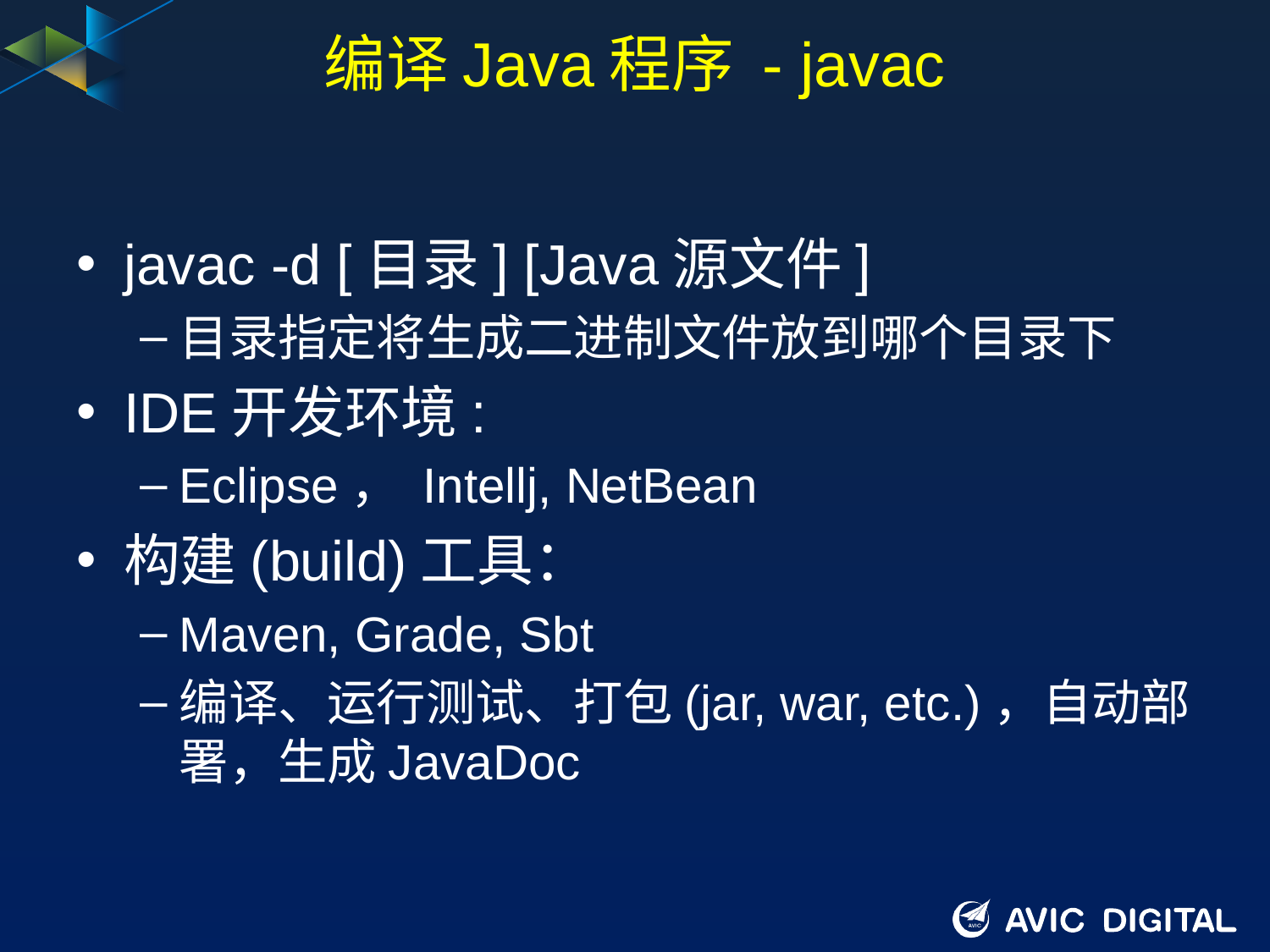

# 编译Java程序 - javac
javac -d [目录] [Java源文件]
目录指定将生成二进制文件放到哪个目录下
IDE开发环境:
Eclipse， Intellj, NetBean
构建(build)工具：
Maven, Grade, Sbt
编译、运行测试、打包(jar, war, etc.)，自动部署，生成JavaDoc